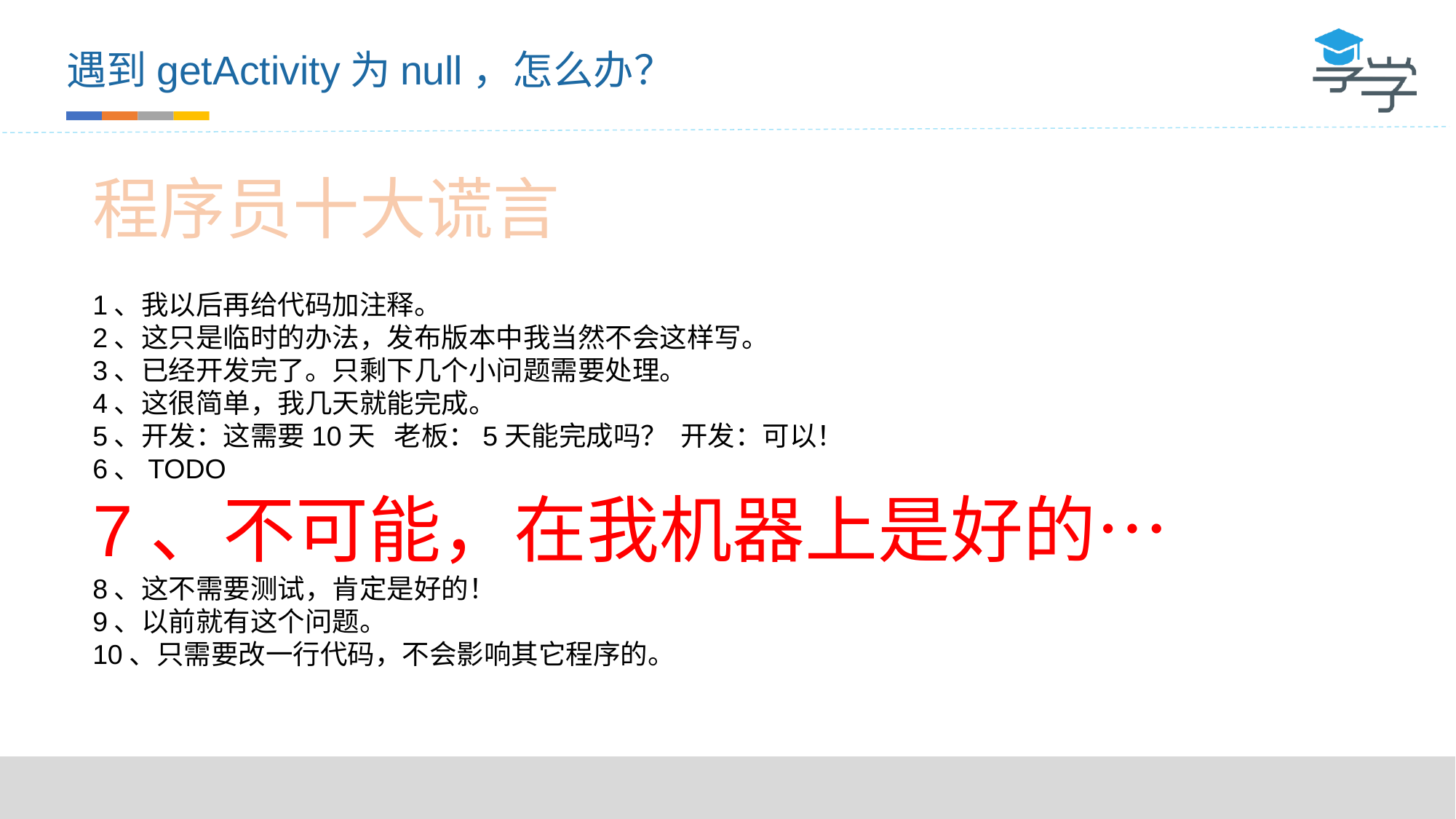

遇到getActivity为null，怎么办？

程序员十大谎言
1、我以后再给代码加注释。
2、这只是临时的办法，发布版本中我当然不会这样写。
3、已经开发完了。只剩下几个小问题需要处理。
4、这很简单，我几天就能完成。
5、开发：这需要10天   老板：5天能完成吗？  开发：可以！
6、TODO
7、不可能，在我机器上是好的…
8、这不需要测试，肯定是好的！
9、以前就有这个问题。
10、只需要改一行代码，不会影响其它程序的。